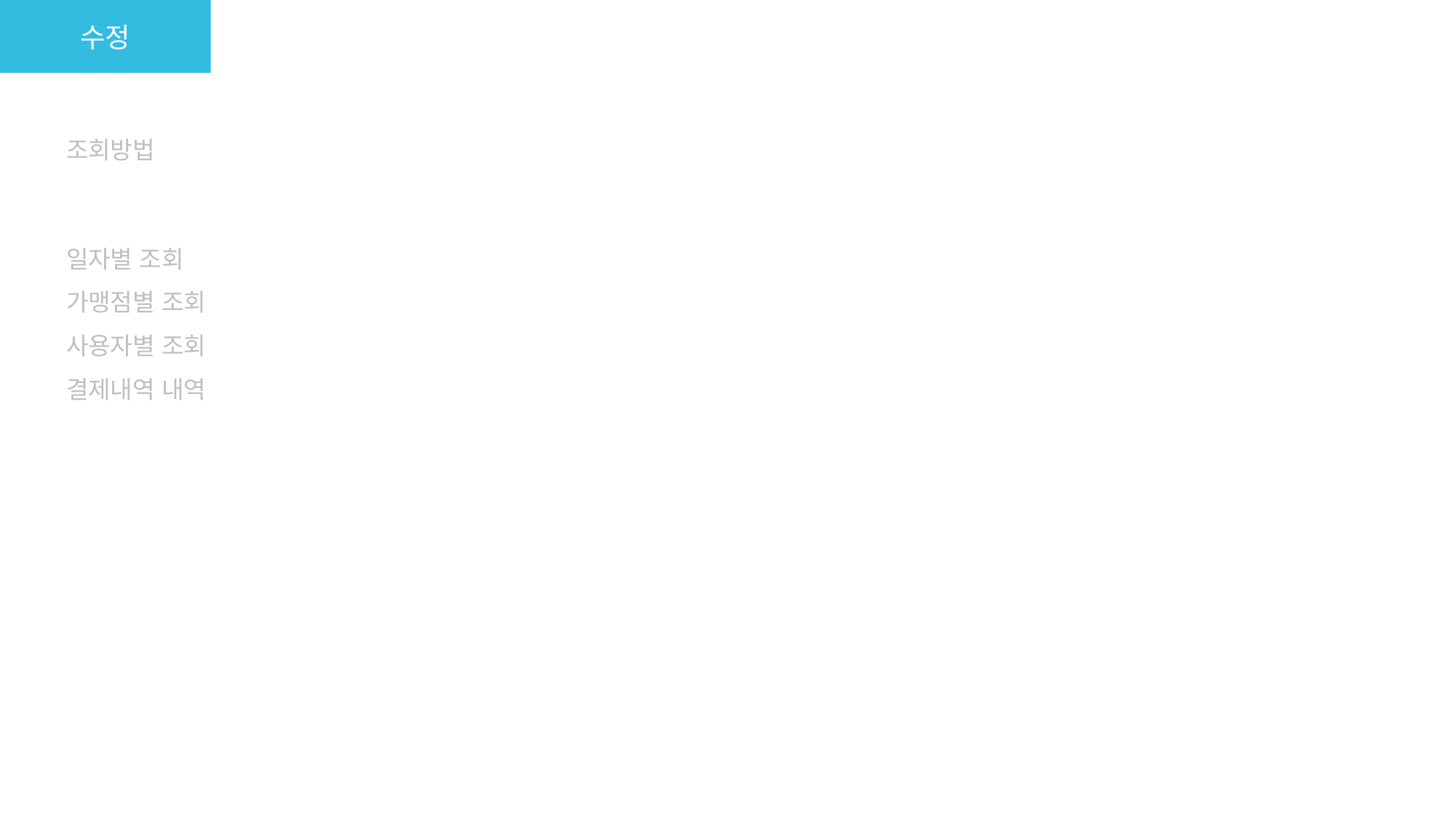

수정
조회방법
일자별 조회
가맹점별 조회
사용자별 조회
결제내역 내역